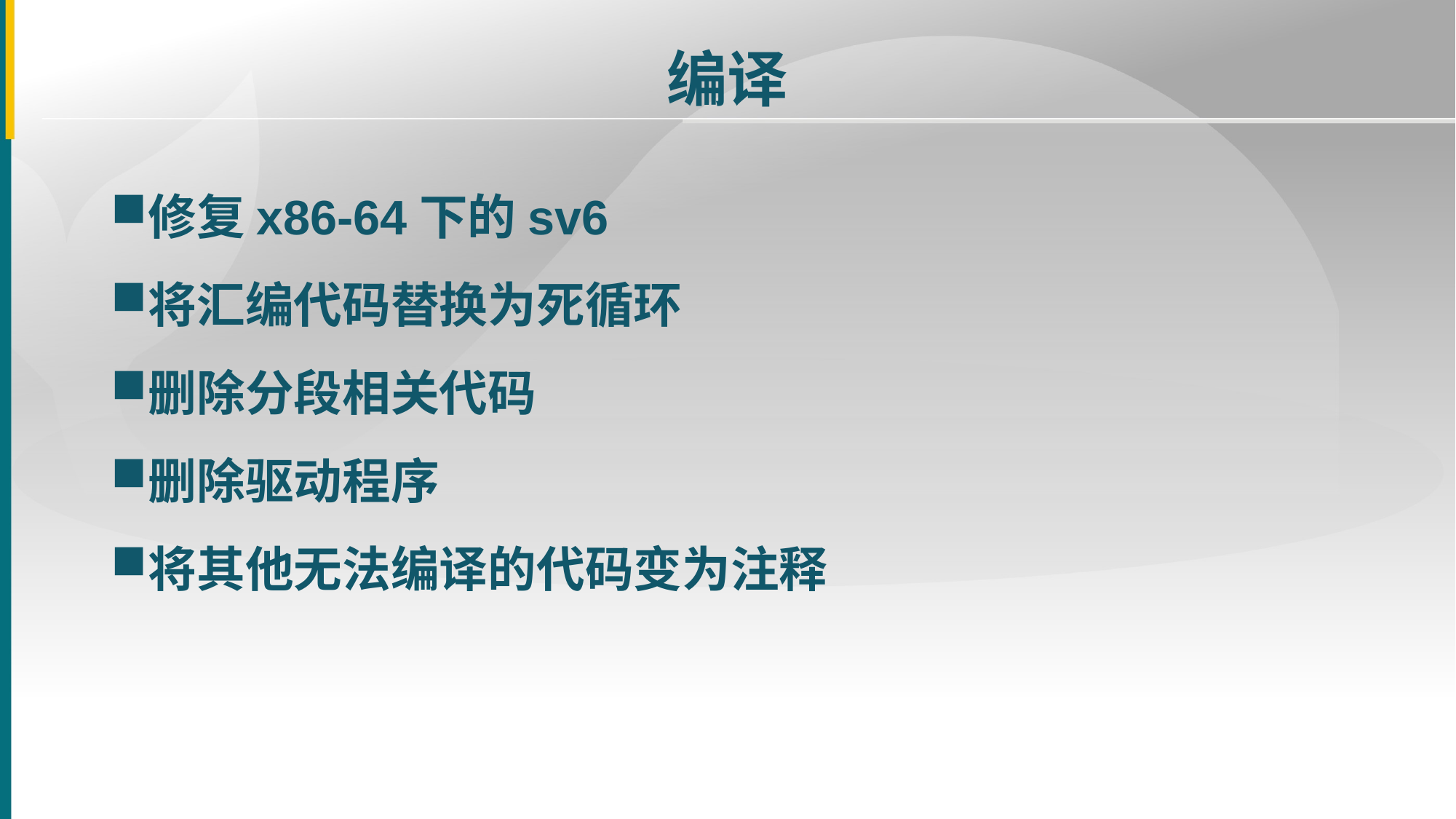

# 编译
修复x86-64下的sv6
将汇编代码替换为死循环
删除分段相关代码
删除驱动程序
将其他无法编译的代码变为注释